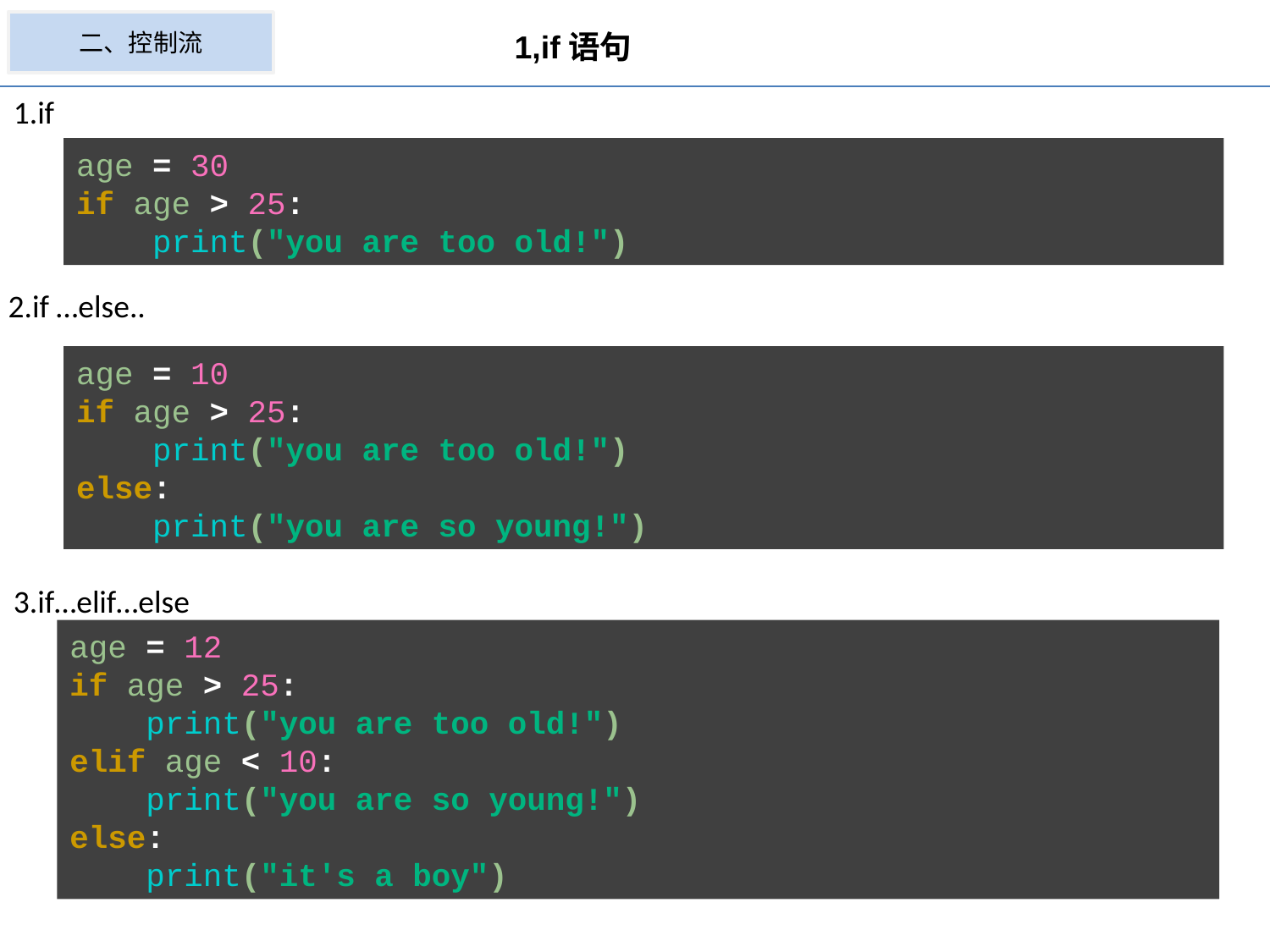

二、控制流
1,if语句
1.if
age = 30
if age > 25:
    print("you are too old!")
2.if …else..
age = 10
if age > 25:
    print("you are too old!")
else:
    print("you are so young!")
3.if…elif…else
age = 12
if age > 25:
    print("you are too old!")
elif age < 10:
    print("you are so young!")
else:
    print("it's a boy")